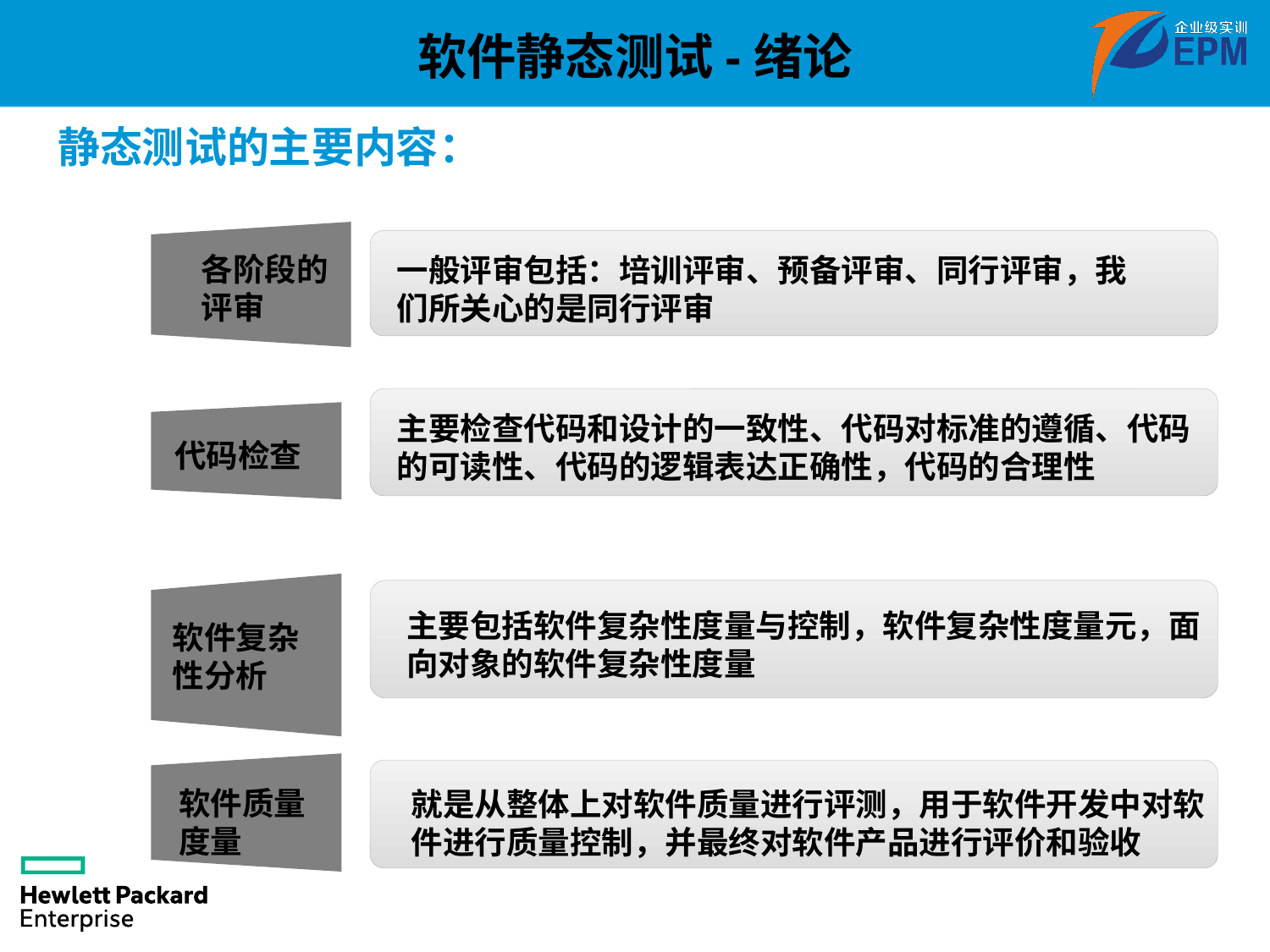

软件静态测试-绪论
# 静态测试的主要内容：

各阶段的评审
一般评审包括：培训评审、预备评审、同行评审，我们所关心的是同行评审

主要检查代码和设计的一致性、代码对标准的遵循、代码的可读性、代码的逻辑表达正确性，代码的合理性
代码检查

主要包括软件复杂性度量与控制，软件复杂性度量元，面向对象的软件复杂性度量
软件复杂性分析

软件质量度量
就是从整体上对软件质量进行评测，用于软件开发中对软件进行质量控制，并最终对软件产品进行评价和验收